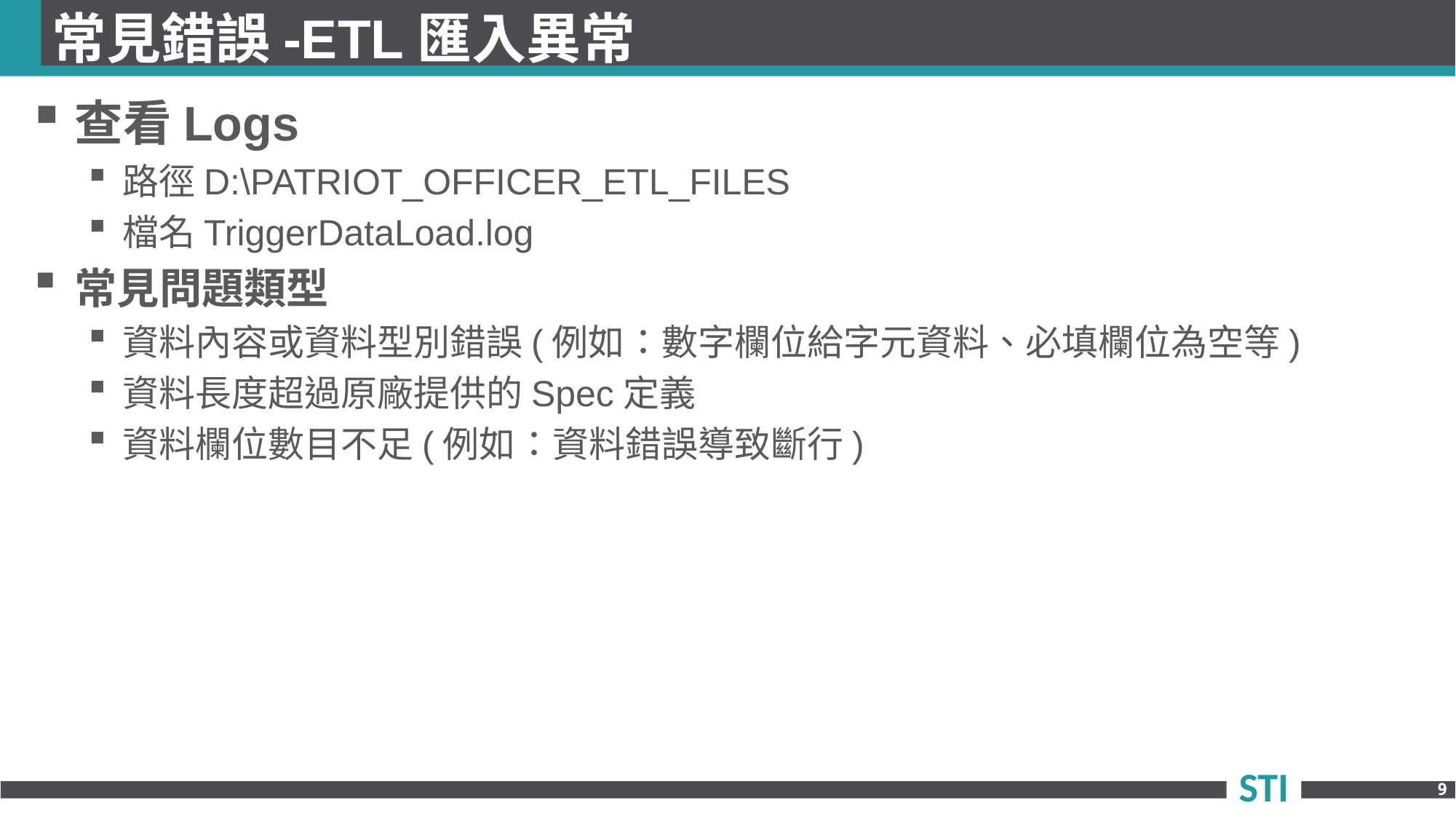

# 常見錯誤-ETL匯入異常
查看Logs
路徑D:\PATRIOT_OFFICER_ETL_FILES
檔名TriggerDataLoad.log
常見問題類型
資料內容或資料型別錯誤(例如：數字欄位給字元資料、必填欄位為空等)
資料長度超過原廠提供的Spec定義
資料欄位數目不足(例如：資料錯誤導致斷行)

9